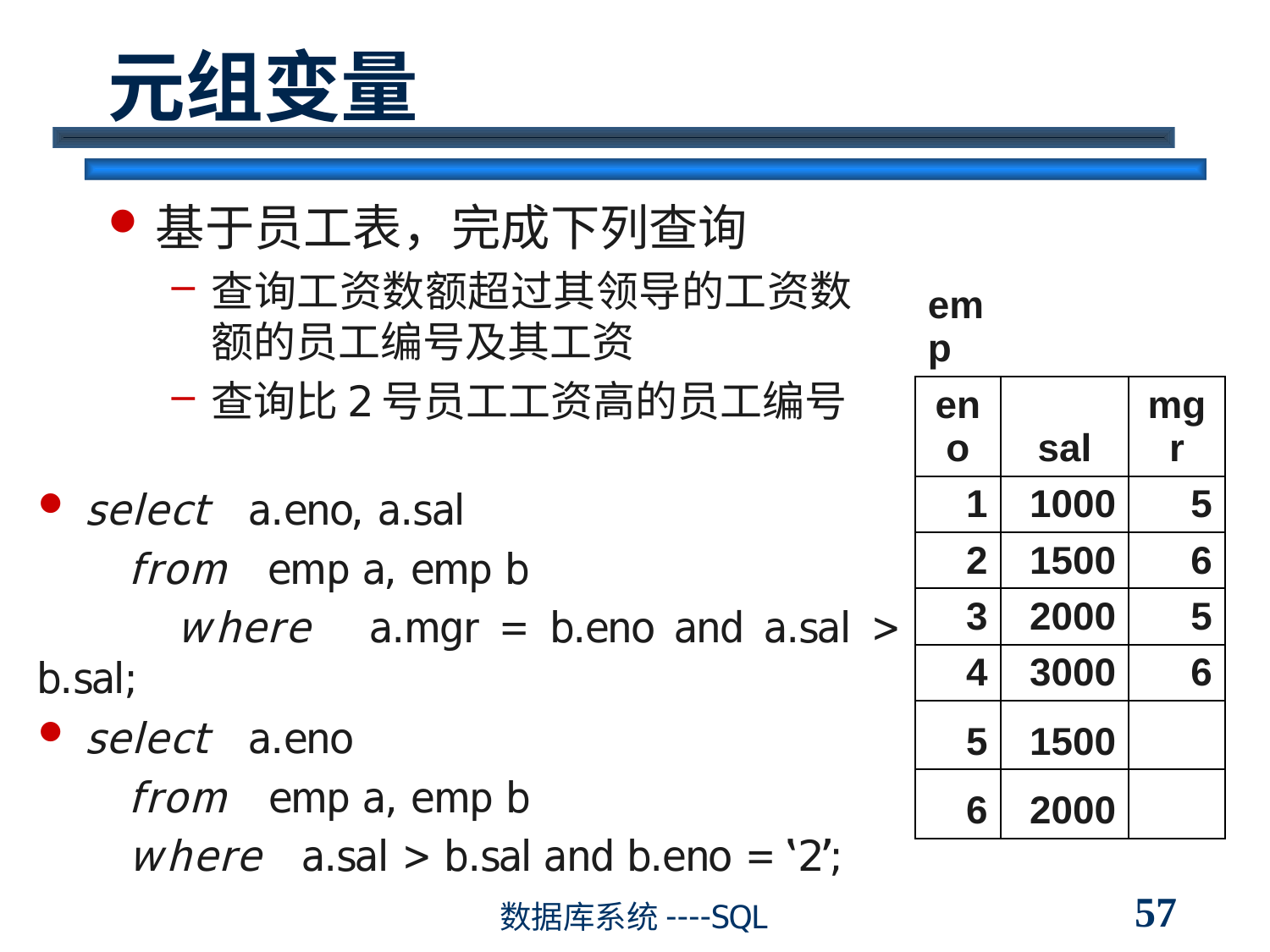

# 元组变量
基于员工表，完成下列查询
查询工资数额超过其领导的工资数额的员工编号及其工资
查询比2号员工工资高的员工编号
| emp |  |  |
| --- | --- | --- |
| eno | sal | mgr |
| 1 | 1000 | 5 |
| 2 | 1500 | 6 |
| 3 | 2000 | 5 |
| 4 | 3000 | 6 |
| 5 | 1500 |  |
| 6 | 2000 |  |
select   a.eno, a.sal
       from   emp a, emp b
       where   a.mgr = b.eno and a.sal > b.sal;
select   a.eno
       from   emp a, emp b
       where   a.sal > b.sal and b.eno = ‘2’;
57
数据库系统----SQL